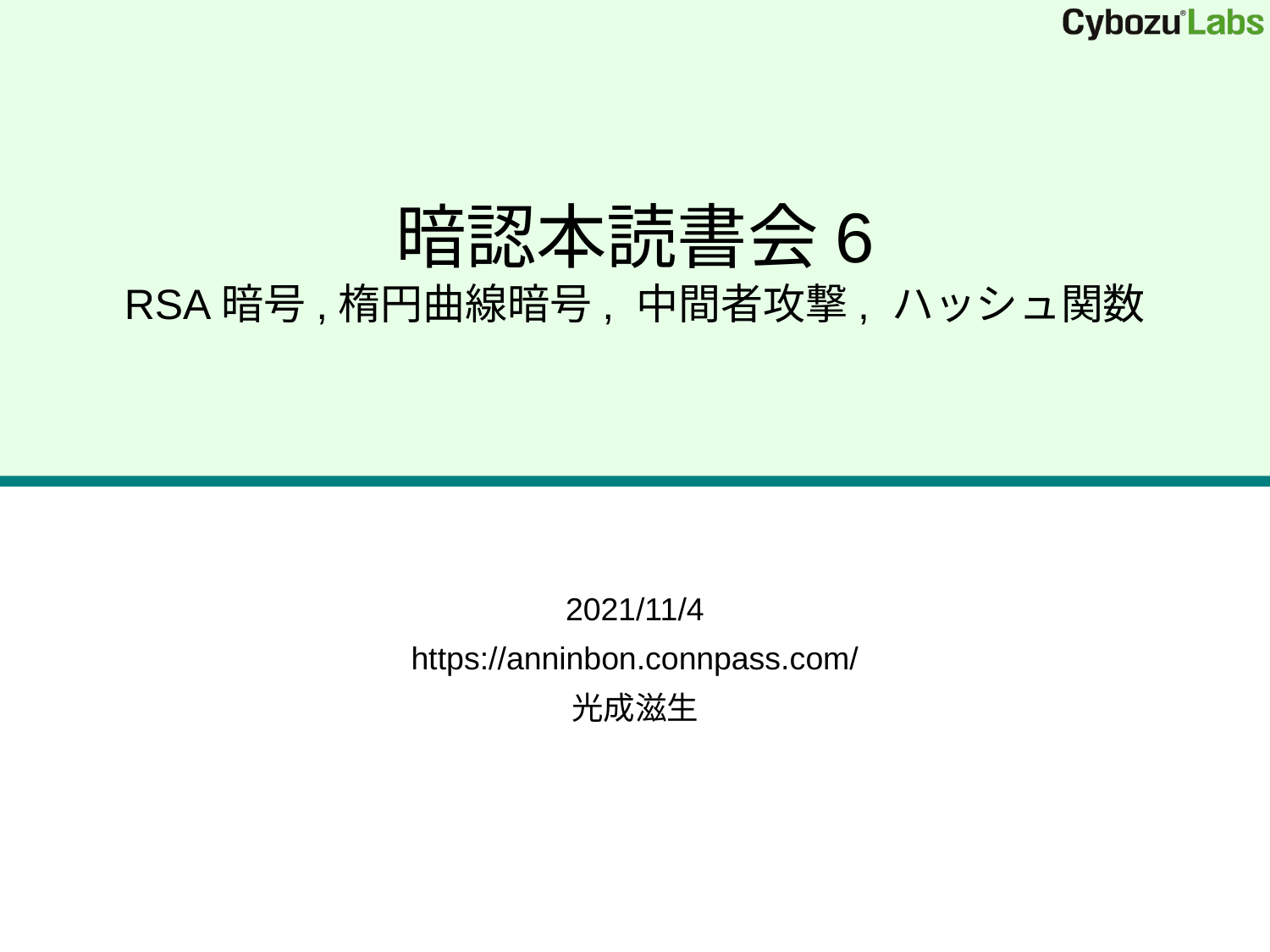

# 暗認本読書会6 RSA暗号,楕円曲線暗号, 中間者攻撃, ハッシュ関数
2021/11/4
https://anninbon.connpass.com/
光成滋生